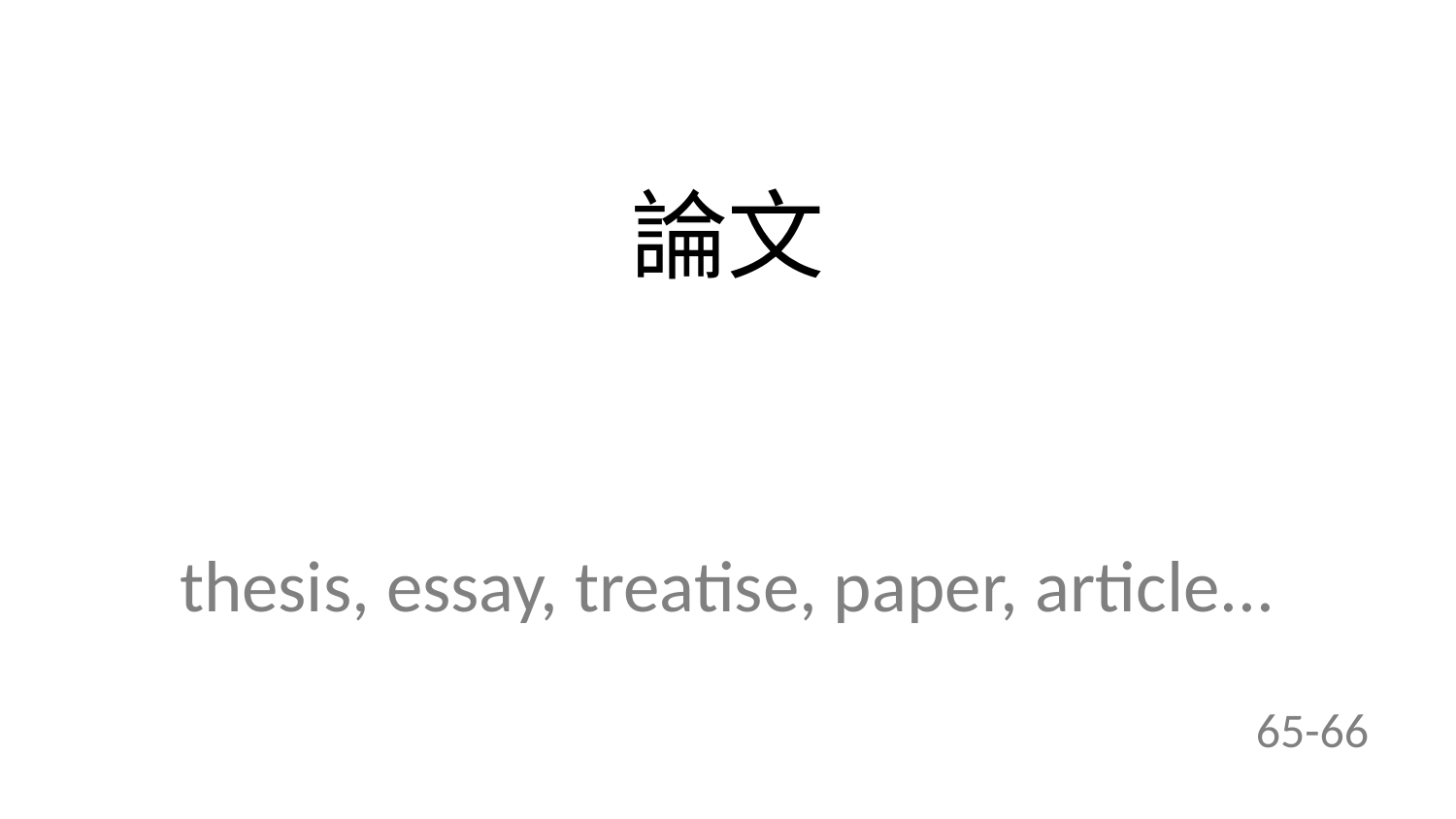

論文

thesis, essay, treatise, paper, article...
65-66